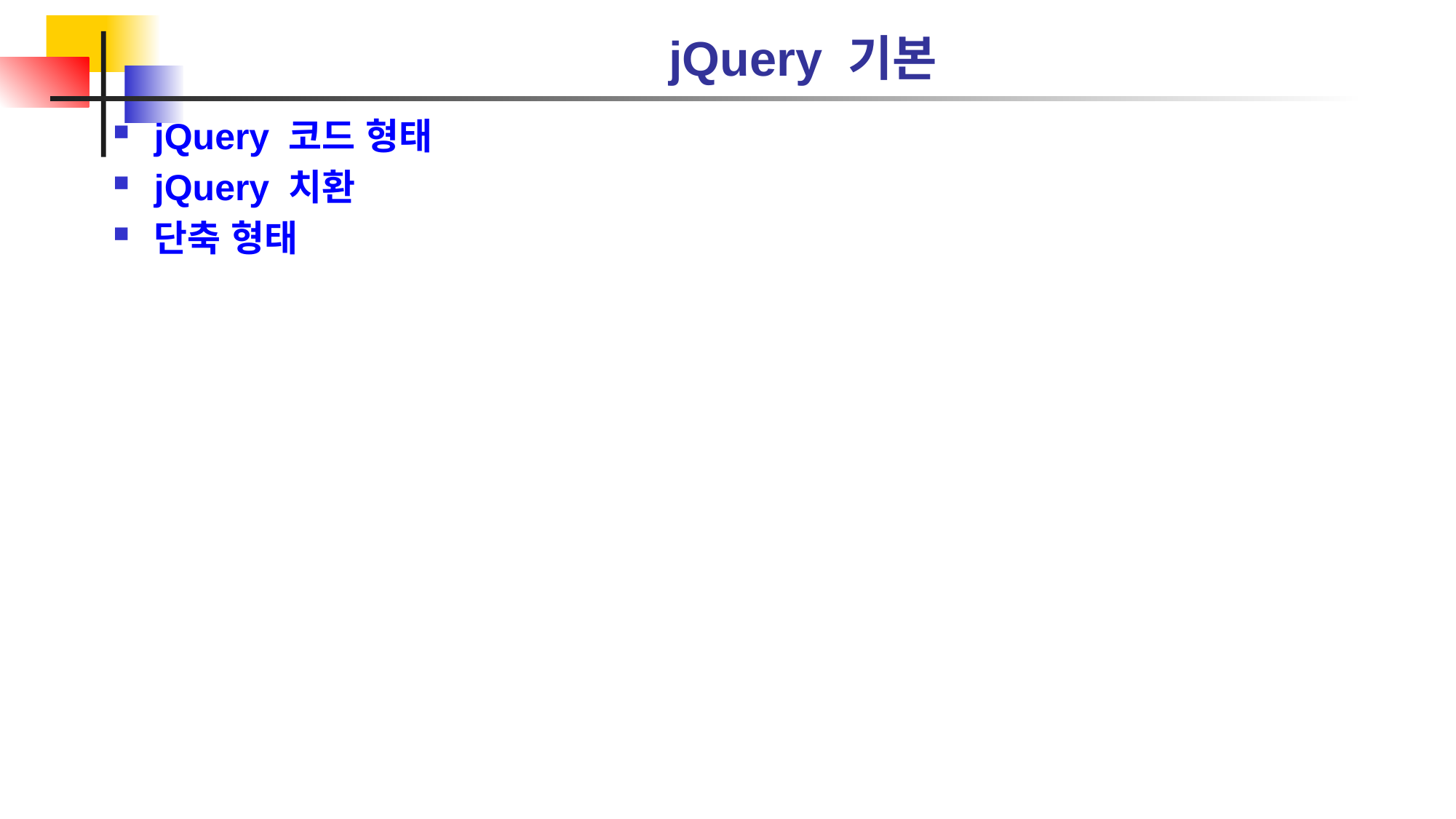

# jQuery 기본
jQuery 코드 형태
jQuery 치환
단축 형태